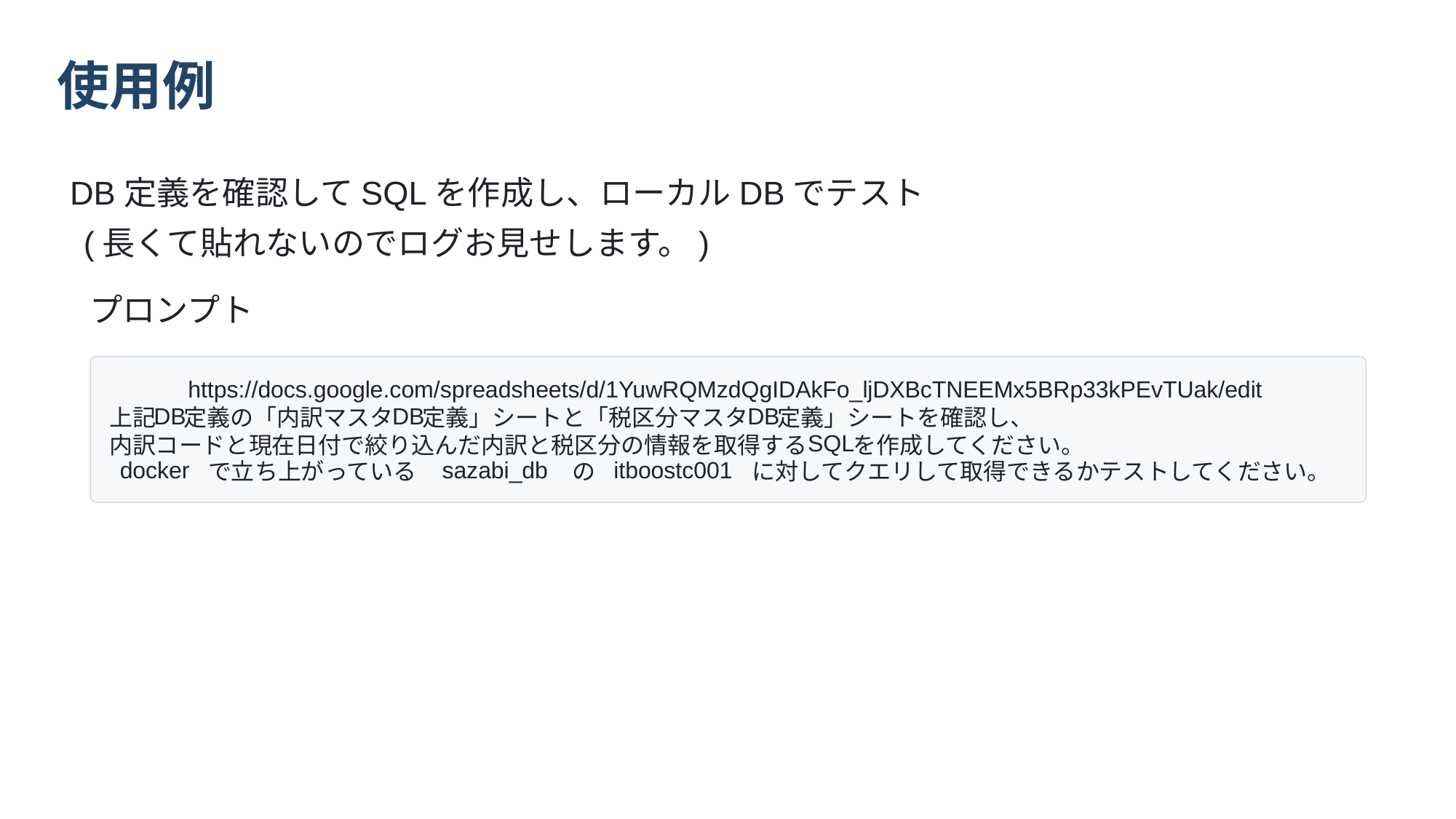

使⽤例
DB定義を確認してSQLを作成し、ローカルDBでテスト
(⻑くて貼れないのでログお⾒せします。)
プロンプト

https://docs.google.com/spreadsheets/d/1YuwRQMzdQgIDAkFo_ljDXBcTNEEMx5BRp33kPEvTUak/edit
DB
DB
DB
上記
定義の「内訳マスタ
定義」シートと「税区分マスタ
定義」シートを確認し、
SQL
内訳コードと現在日付で絞り込んだ内訳と税区分の情報を取得する
を作成してください。
docker
 sazabi_db
itboostc001
で立ち上がっている
の
に対してクエリして取得できるかテストしてください。